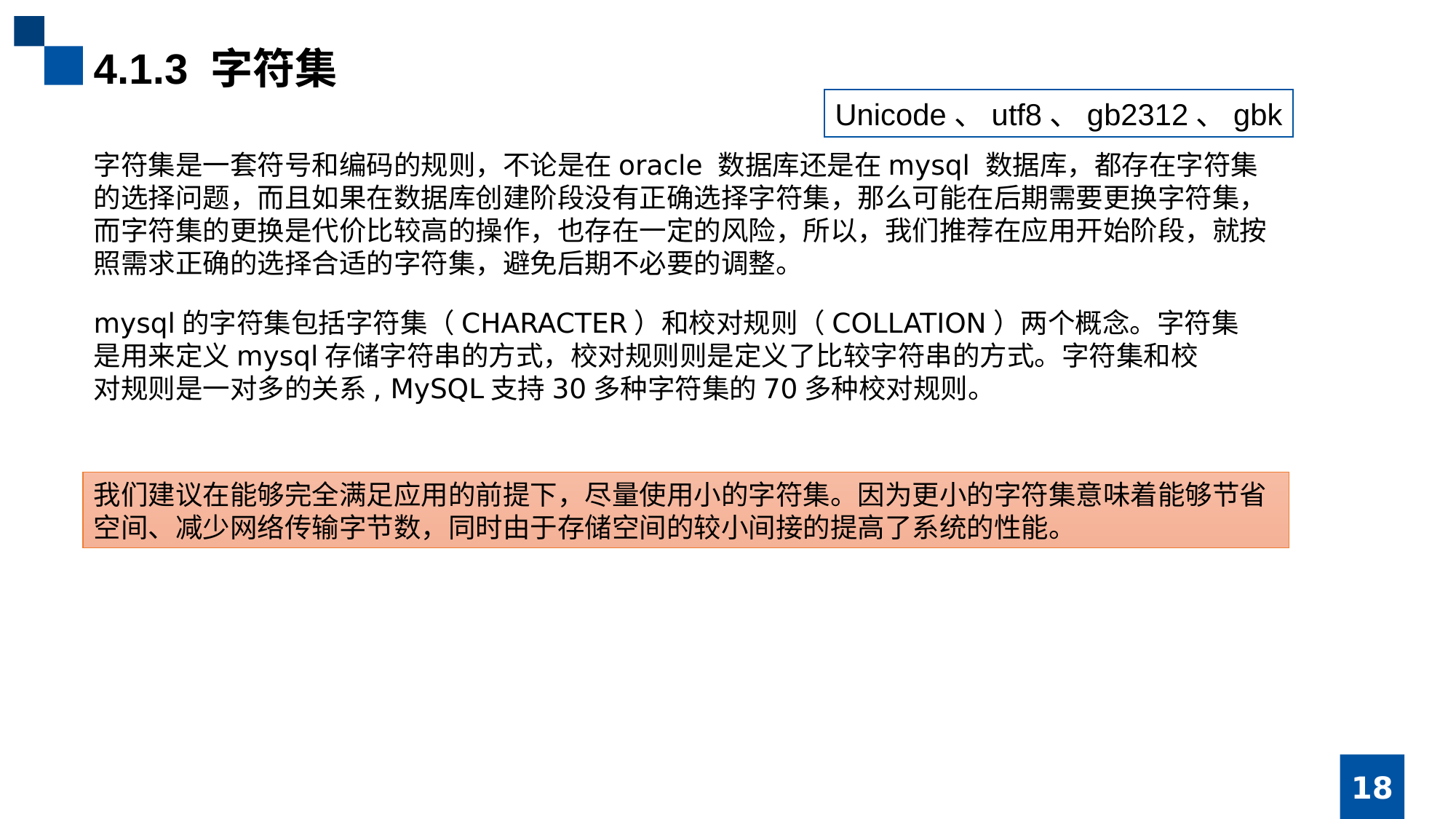

4.1.3 字符集
Unicode、utf8、gb2312、gbk
字符集是一套符号和编码的规则，不论是在oracle 数据库还是在mysql 数据库，都存在字符集的选择问题，而且如果在数据库创建阶段没有正确选择字符集，那么可能在后期需要更换字符集，而字符集的更换是代价比较高的操作，也存在一定的风险，所以，我们推荐在应用开始阶段，就按照需求正确的选择合适的字符集，避免后期不必要的调整。
mysql的字符集包括字符集（CHARACTER）和校对规则（COLLATION）两个概念。字符集
是用来定义mysql存储字符串的方式，校对规则则是定义了比较字符串的方式。字符集和校
对规则是一对多的关系, MySQL支持30多种字符集的70多种校对规则。
我们建议在能够完全满足应用的前提下，尽量使用小的字符集。因为更小的字符集意味着能够节省空间、减少网络传输字节数，同时由于存储空间的较小间接的提高了系统的性能。
18